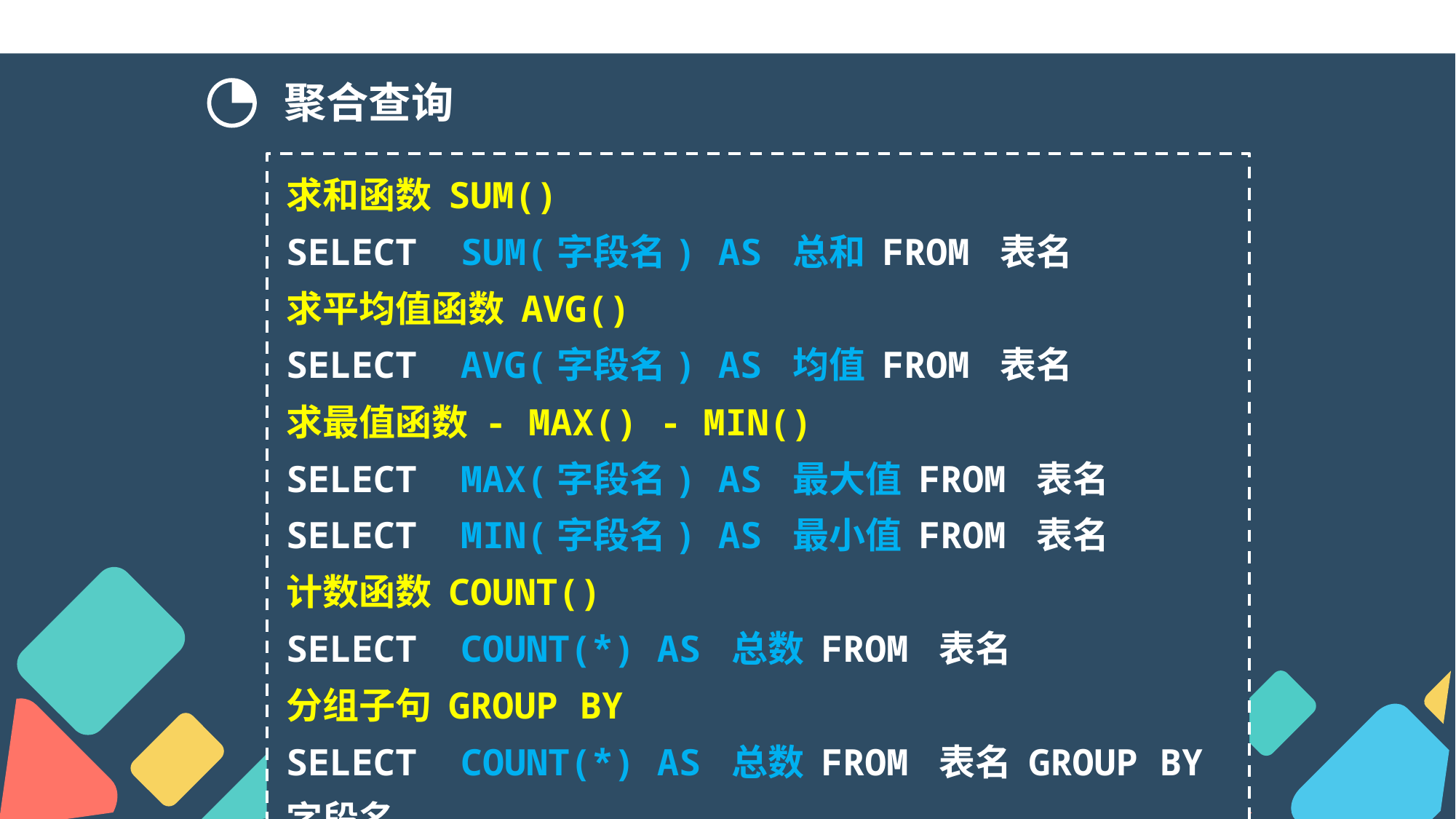

聚合查询

求和函数 SUM()
SELECT  SUM(字段名) AS 总和 FROM 表名
求平均值函数 AVG()
SELECT  AVG(字段名) AS 均值 FROM 表名
求最值函数 - MAX() - MIN()
SELECT  MAX(字段名) AS 最大值 FROM 表名
SELECT  MIN(字段名) AS 最小值 FROM 表名
计数函数 COUNT()
SELECT  COUNT(*) AS 总数 FROM 表名
分组子句 GROUP BY
SELECT  COUNT(*) AS 总数 FROM 表名 GROUP BY 字段名